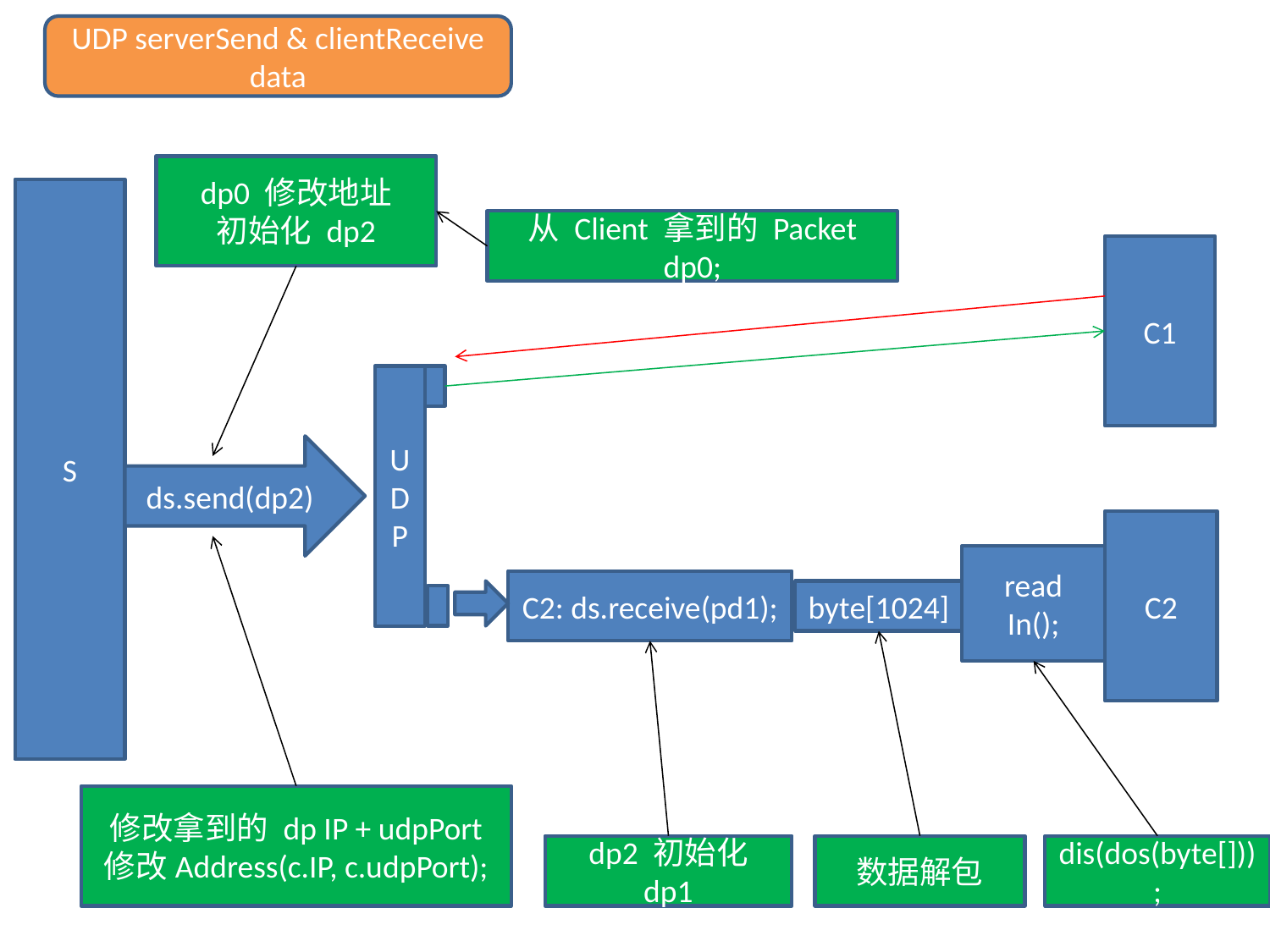

UDP serverSend & clientReceive data
dp0 修改地址
初始化 dp2
S
从 Client 拿到的 Packet dp0;
C1
UDP

ds.send(dp2)
C2
read In();
C2: ds.receive(pd1);

byte[1024]

修改拿到的 dp IP + udpPort
修改Address(c.IP, c.udpPort);
dp2 初始化 dp1
数据解包
dis(dos(byte[]));